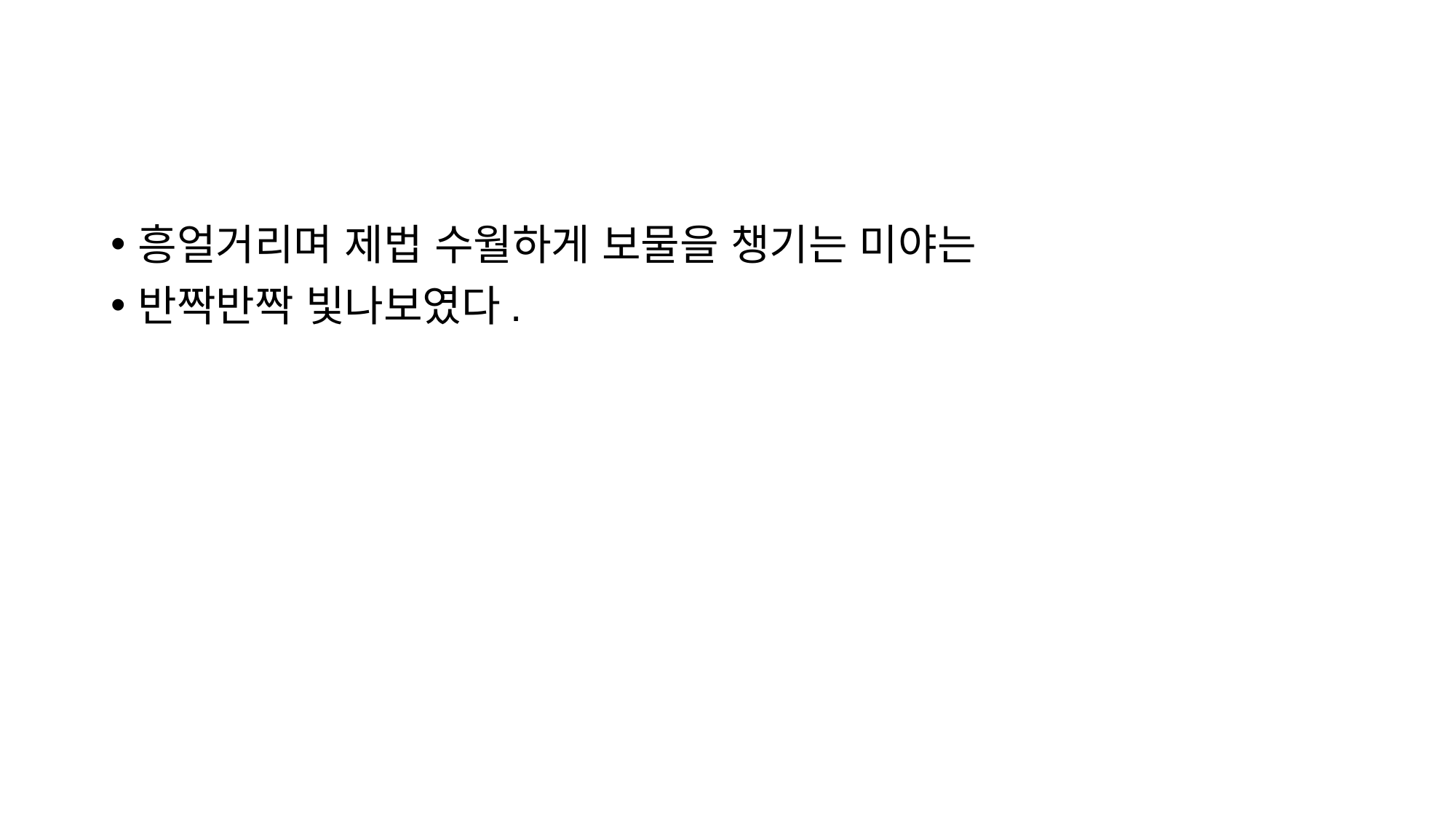

#
흥얼거리며 제법 수월하게 보물을 챙기는 미야는
반짝반짝 빛나보였다.